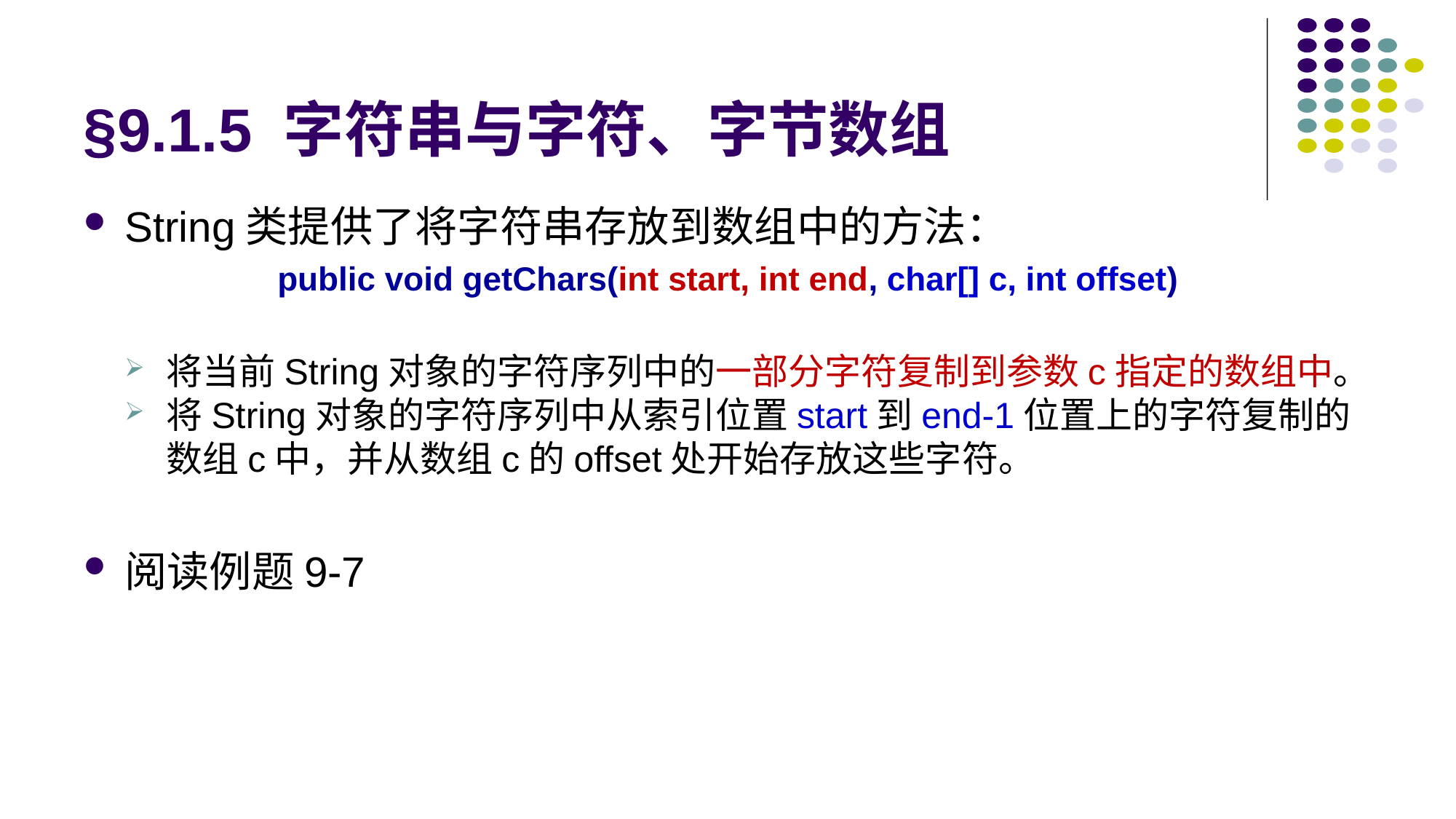

# §9.1.5 字符串与字符、字节数组
String类提供了将字符串存放到数组中的方法：
public void getChars(int start, int end, char[] c, int offset)

将当前String对象的字符序列中的一部分字符复制到参数c指定的数组中。
将String对象的字符序列中从索引位置start到end-1位置上的字符复制的数组c中，并从数组c的offset处开始存放这些字符。

阅读例题9-7

37